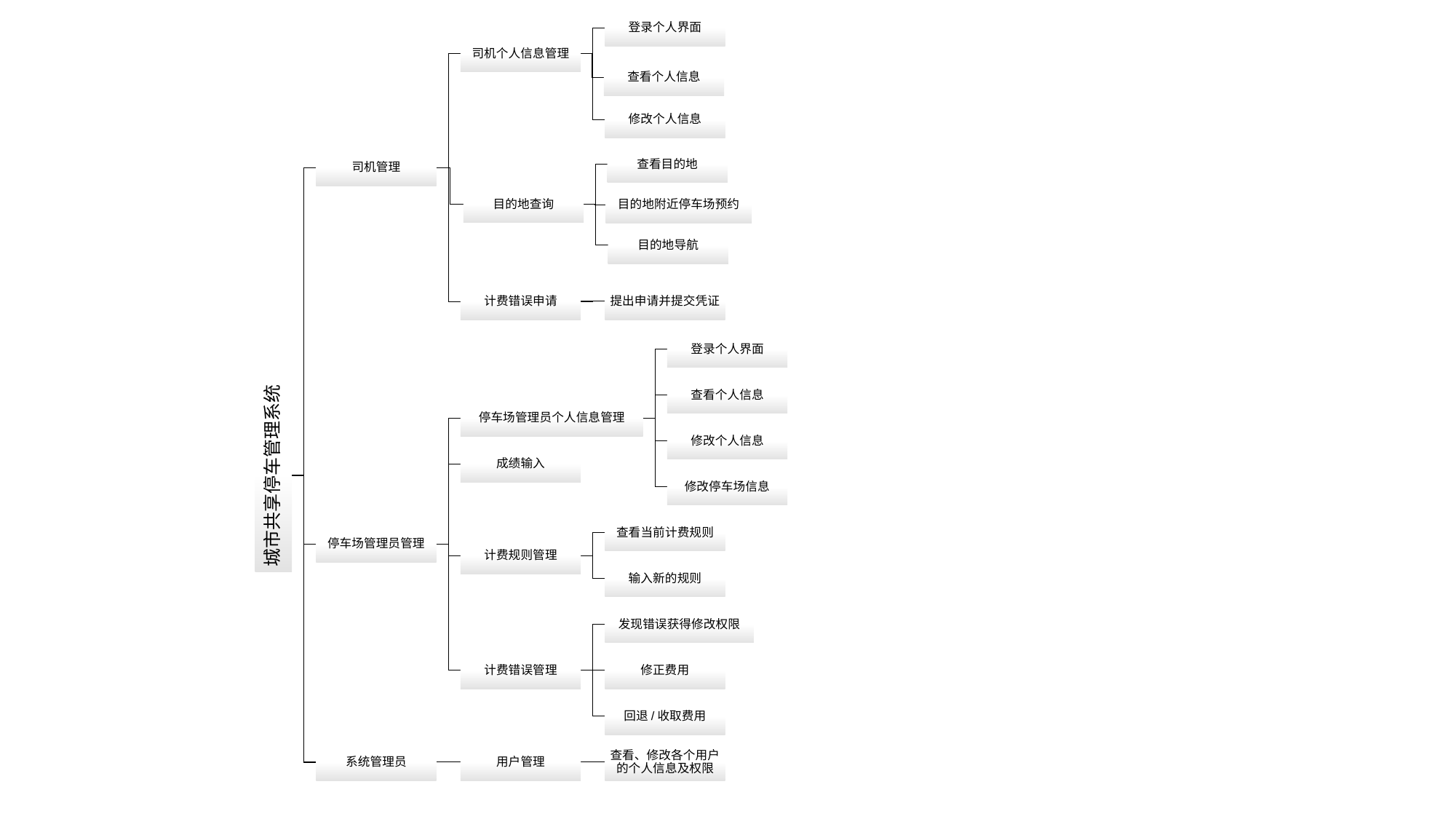

城市共享停车管理系统
司机管理
司机个人信息管理
登录个人界面
查看个人信息
修改个人信息
目的地查询
查看目的地
目的地附近停车场预约
目的地导航
计费错误申请
提出申请并提交凭证
停车场管理员管理
停车场管理员个人信息管理
登录个人界面
查看个人信息
修改个人信息
修改停车场信息
成绩输入
计费规则管理
查看当前计费规则
输入新的规则
计费错误管理
发现错误获得修改权限
修正费用
回退/收取费用
系统管理员
用户管理
查看、修改各个用户的个人信息及权限